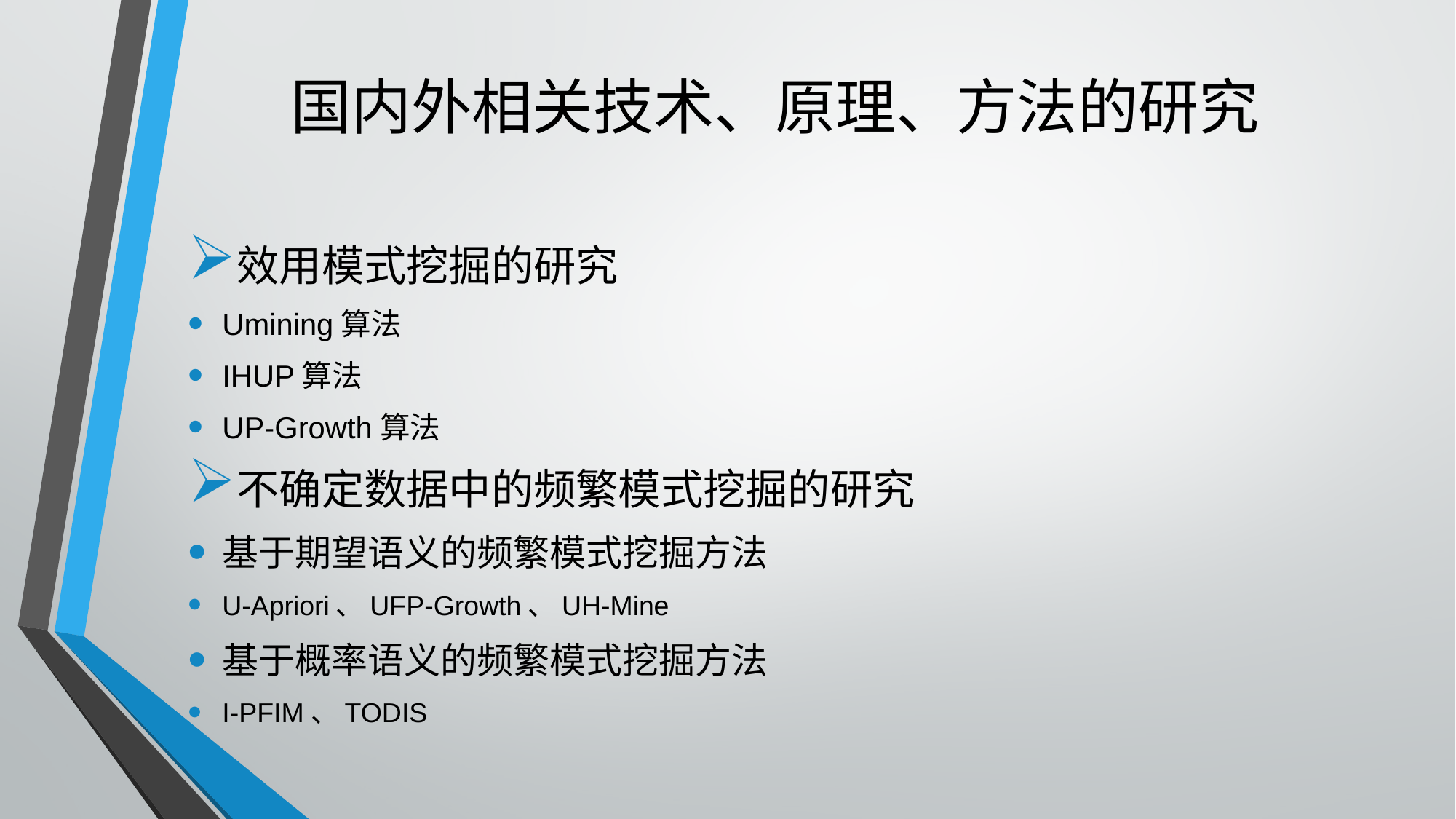

# 国内外相关技术、原理、方法的研究
效用模式挖掘的研究
Umining算法
IHUP算法
UP-Growth算法
不确定数据中的频繁模式挖掘的研究
基于期望语义的频繁模式挖掘方法
U-Apriori、UFP-Growth、UH-Mine
基于概率语义的频繁模式挖掘方法
I-PFIM、TODIS